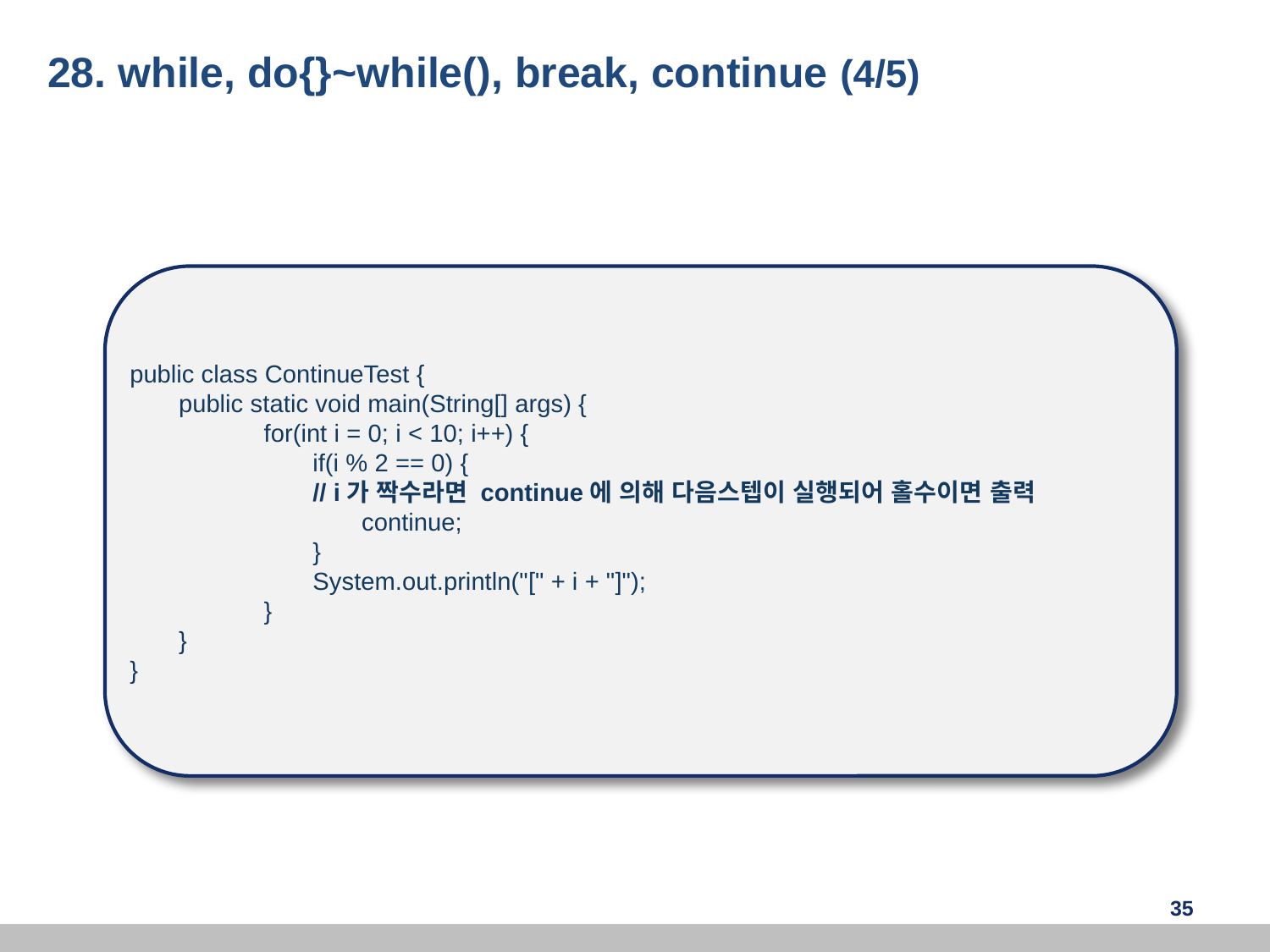

28. while, do{}~while(), break, continue (4/5)
public class ContinueTest {
       public static void main(String[] args) {
	 for(int i = 0; i < 10; i++) {
	        if(i % 2 == 0) {
   	        // i가 짝수라면 continue에 의해 다음스텝이 실행되어 홀수이면 출력
	               continue;
	        }
	        System.out.println("[" + i + "]");
	 }
       }
}
35